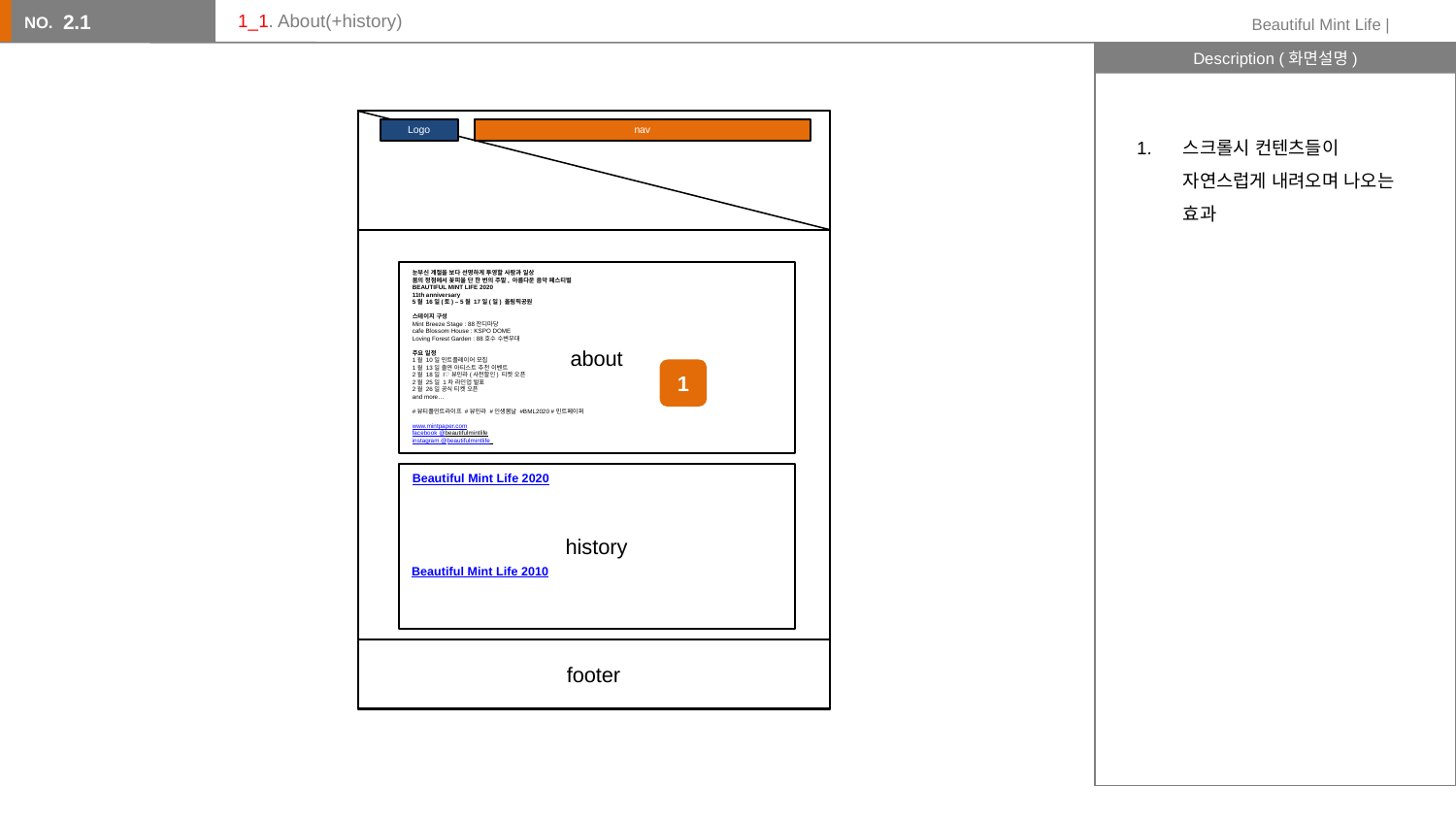

2.1
# 1_1. About(+history)

Logo
nav
about
history
footer
스크롤시 컨텐츠들이 자연스럽게 내려오며 나오는 효과
눈부신 계절을 보다 선명하게 투영할 사람과 일상
봄의 정점에서 꽃피울 단 한 번의 주말, 아름다운 음악 페스티벌
BEAUTIFUL MINT LIFE 2020
11th anniversary
5월 16일(토) – 5월 17일(일) 올림픽공원
 
스테이지 구성
Mint Breeze Stage : 88잔디마당
cafe Blossom House : KSPO DOME
Loving Forest Garden : 88호수 수변무대
 
주요 일정
1월 10일 민트플레이어 모집
1월 13일 출연 아티스트 추천 이벤트
2월 18일 I♡뷰민라(사전할인) 티켓 오픈
2월 25일 1차 라인업 발표
2월 26일 공식 티켓 오픈
and more…
 
#뷰티풀민트라이프 #뷰민라 #인생봄날 #BML2020 #민트페이퍼
www.mintpaper.com
facebook @beautifulmintlife
instagram @beautifulmintlife_
1
Beautiful Mint Life 2020

Beautiful Mint Life 2010